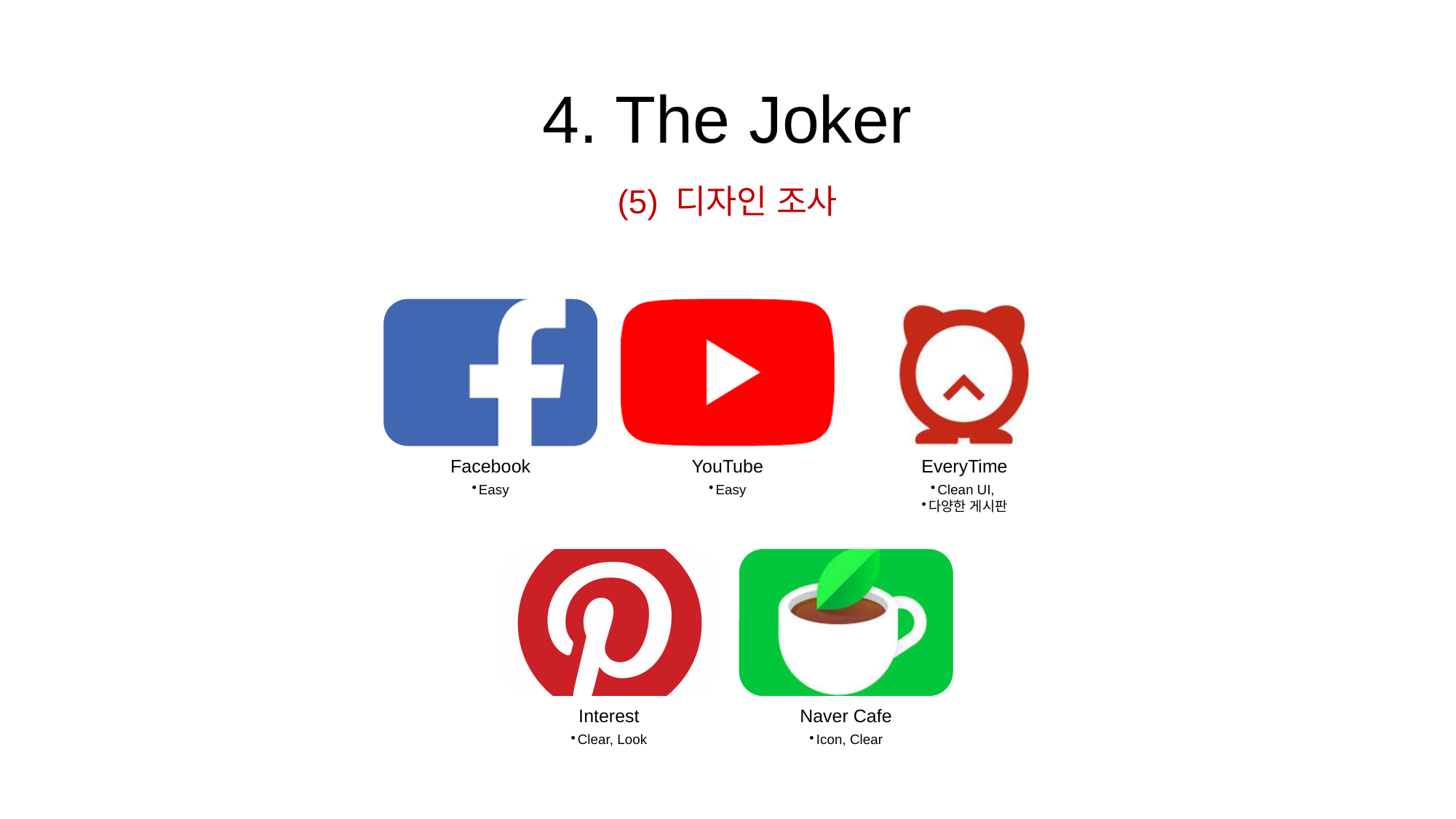

# 4. The Joker
(5) 디자인 조사
Facebook
Easy
YouTube
Easy
EveryTime
Clean UI,
다양한 게시판
Interest
Clear, Look
Naver Cafe
Icon, Clear